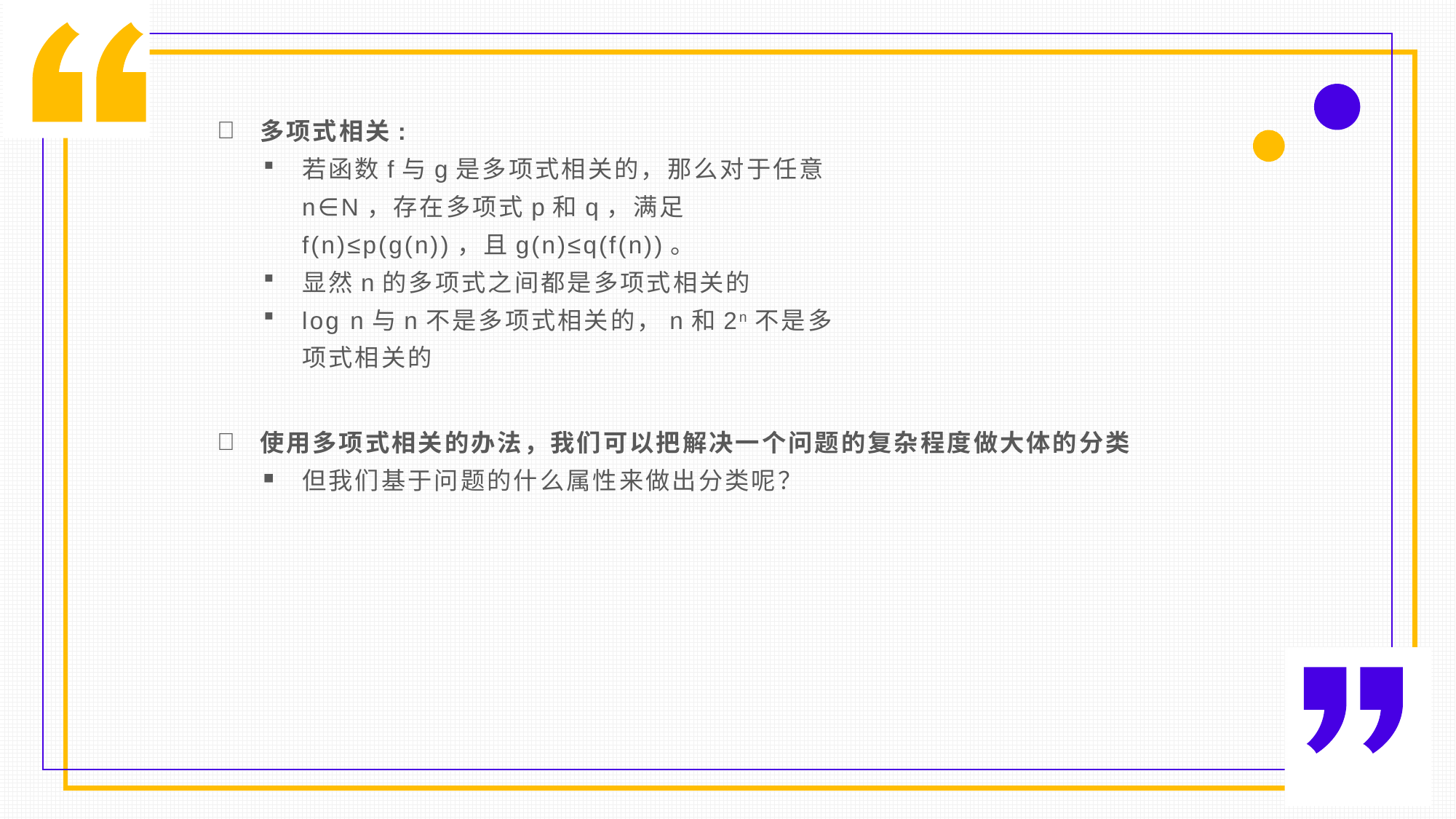

多项式相关:
若函数f与g是多项式相关的，那么对于任意n∈N，存在多项式p和q，满足f(n)≤p(g(n))，且g(n)≤q(f(n))。
显然n的多项式之间都是多项式相关的
log n与n不是多项式相关的，n和2n不是多项式相关的

使用多项式相关的办法，我们可以把解决一个问题的复杂程度做大体的分类
但我们基于问题的什么属性来做出分类呢？